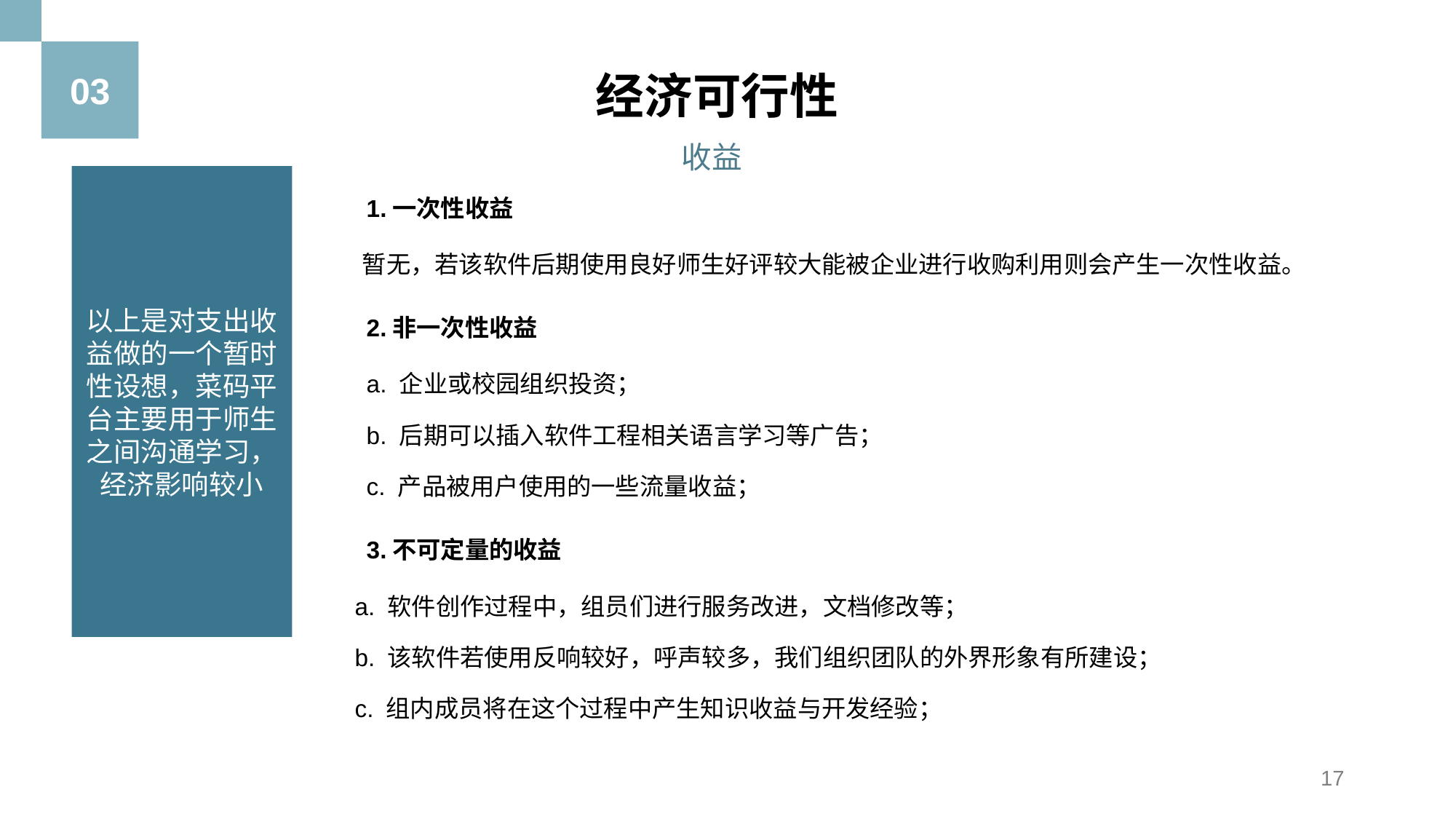

03
经济可行性
收益
关键词
Lorem ipsum dolor sit amet
Lorem ipsum dolor sit amet

关键词
Lorem ipsum dolor sit amet
关键词
Lorem ipsum dolor sit amet
以上是对支出收益做的一个暂时性设想，菜码平台主要用于师生之间沟通学习，经济影响较小
1.一次性收益
    暂无，若该软件后期使用良好师生好评较大能被企业进行收购利用则会产生一次性收益。
2.非一次性收益
a. 企业或校园组织投资；
b. 后期可以插入软件工程相关语言学习等广告；
c. 产品被用户使用的一些流量收益；
3.不可定量的收益
   a. 软件创作过程中，组员们进行服务改进，文档修改等；
   b. 该软件若使用反响较好，呼声较多，我们组织团队的外界形象有所建设；
   c. 组内成员将在这个过程中产生知识收益与开发经验；
17